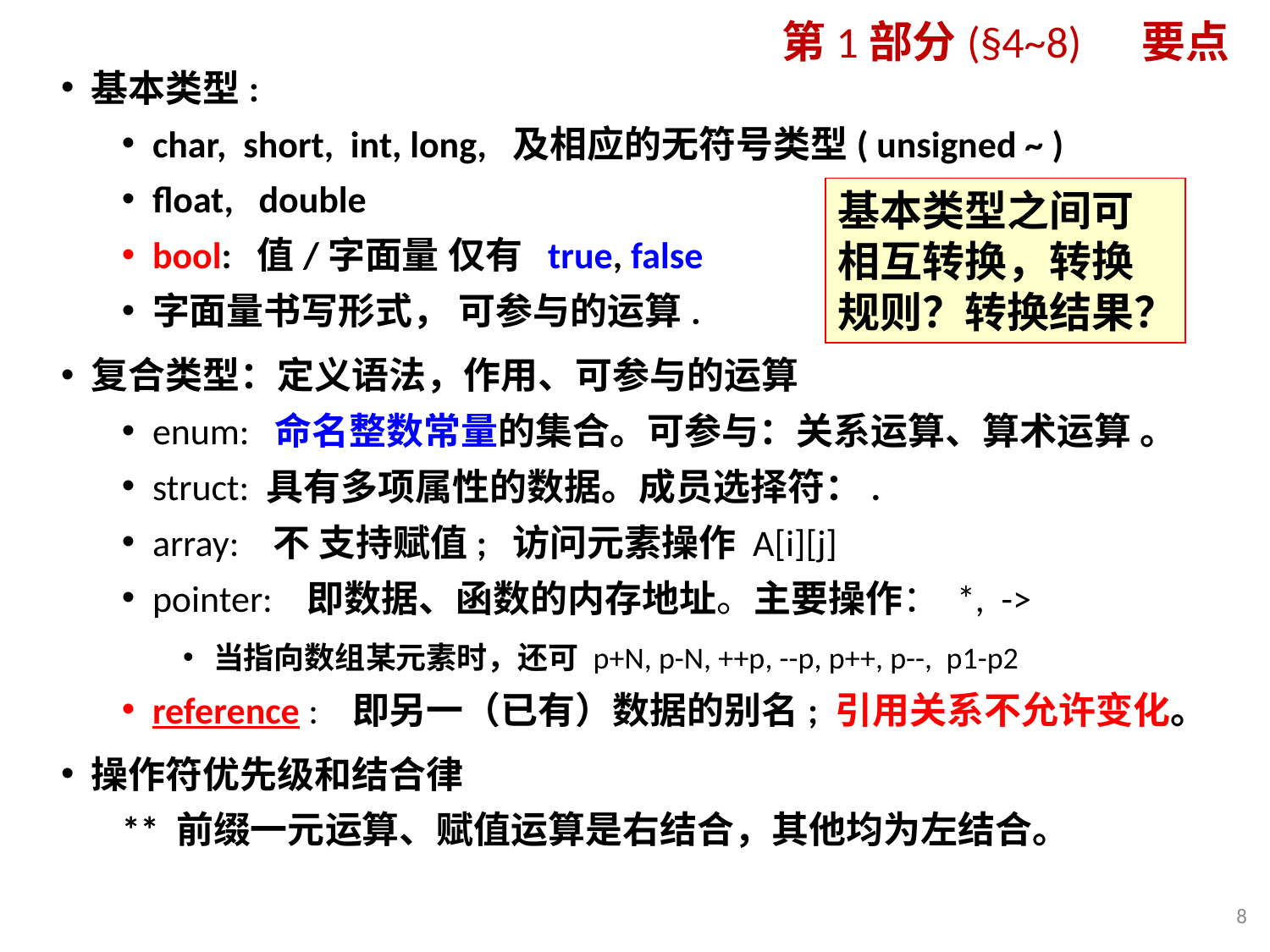

# 第1部分(§4~8)     要点
基本类型:
char,  short,  int, long,  及相应的无符号类型( unsigned ~ )
float,   double
bool:  值/字面量 仅有  true, false
字面量书写形式， 可参与的运算.
复合类型：定义语法，作用、可参与的运算
enum:  命名整数常量的集合。可参与：关系运算、算术运算 。
struct: 具有多项属性的数据。成员选择符：.
array:   不 支持赋值;  访问元素操作 A[i][j]
pointer:   即数据、函数的内存地址。主要操作： *,  ->
当指向数组某元素时，还可 p+N, p-N, ++p, --p, p++, p--,  p1-p2
reference :   即另一（已有）数据的别名; 引用关系不允许变化。
操作符优先级和结合律
** 前缀一元运算、赋值运算是右结合，其他均为左结合。
基本类型之间可相互转换，转换规则？转换结果？
8